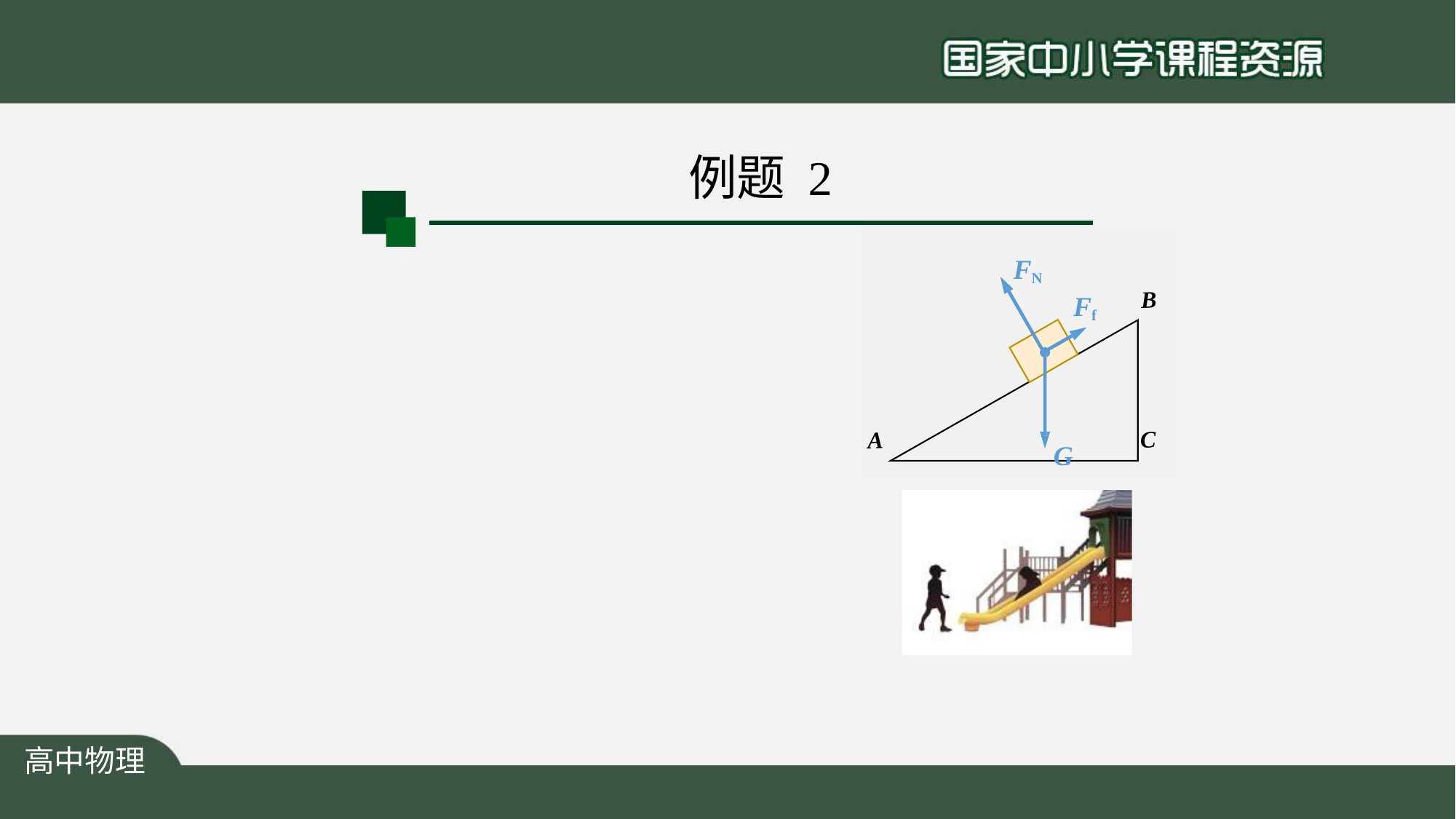

例题 2

FN
Ff

B

C
A
G

高中物理